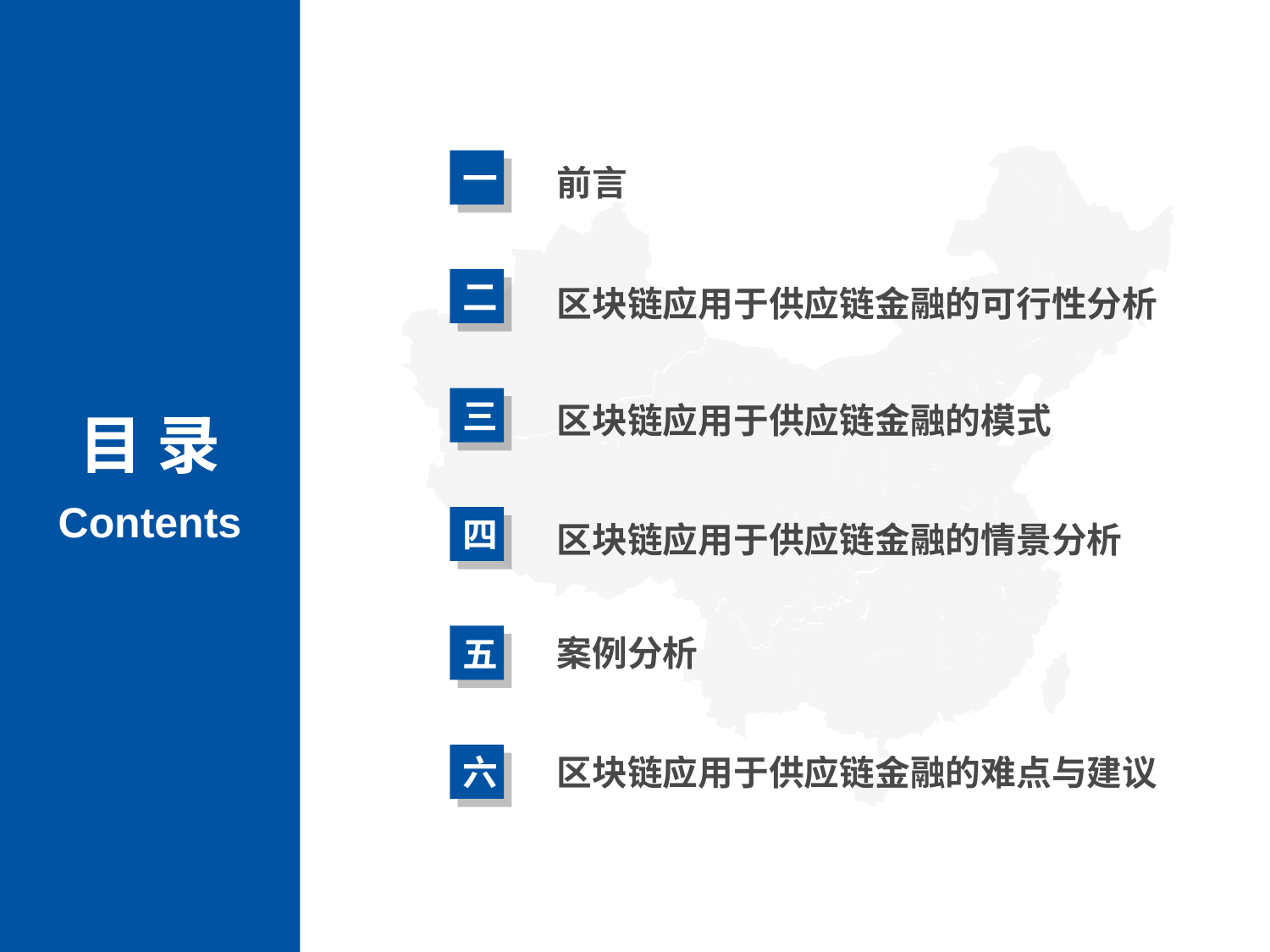

一

前言
二

区块链应用于供应链金融的可行性分析

区块链应用于供应链金融的模式
三

目 录
Contents
四

区块链应用于供应链金融的情景分析
案例分析
五

六

区块链应用于供应链金融的难点与建议